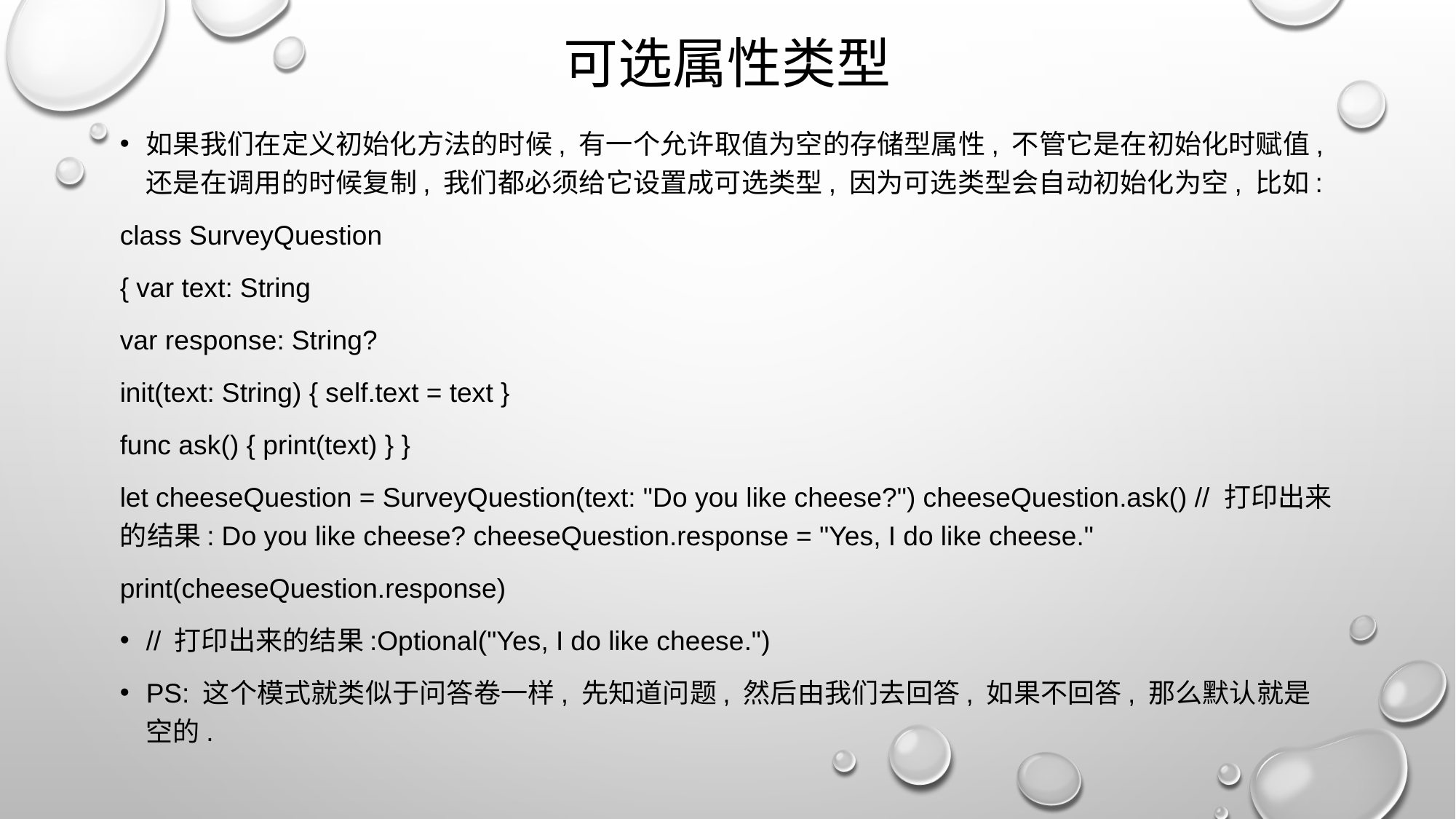

# 可选属性类型
如果我们在定义初始化方法的时候, 有一个允许取值为空的存储型属性, 不管它是在初始化时赋值, 还是在调用的时候复制, 我们都必须给它设置成可选类型, 因为可选类型会自动初始化为空, 比如:
class SurveyQuestion
{ var text: String
var response: String?
init(text: String) { self.text = text }
func ask() { print(text) } }
let cheeseQuestion = SurveyQuestion(text: "Do you like cheese?") cheeseQuestion.ask() // 打印出来的结果: Do you like cheese? cheeseQuestion.response = "Yes, I do like cheese."
print(cheeseQuestion.response)
// 打印出来的结果:Optional("Yes, I do like cheese.")
PS: 这个模式就类似于问答卷一样, 先知道问题, 然后由我们去回答, 如果不回答, 那么默认就是空的.